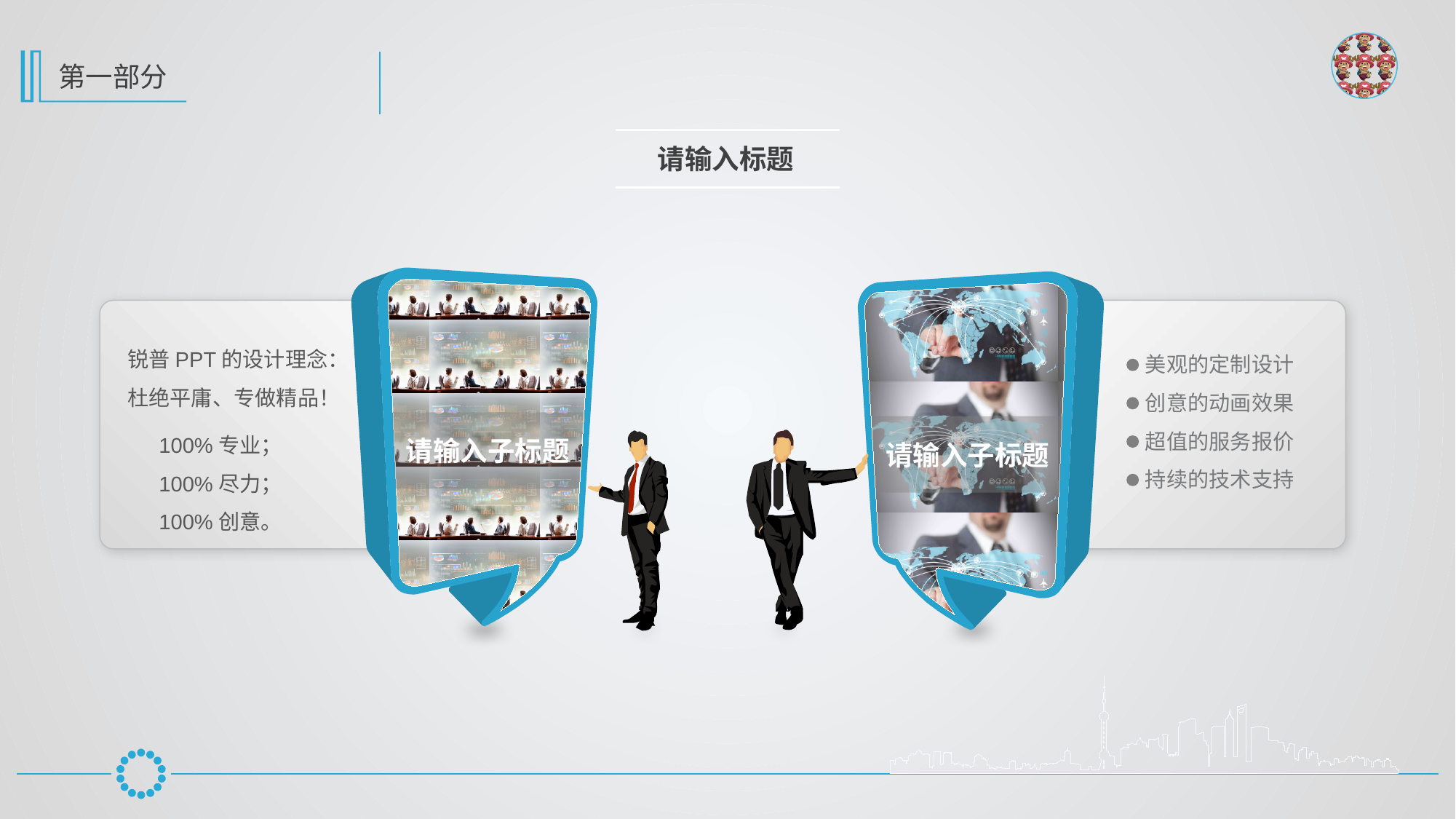

请输入标题

请输入子标题

请输入子标题

锐普PPT的设计理念：
杜绝平庸、专做精品！
美观的定制设计

创意的动画效果

100%专业；100%尽力；100%创意。
超值的服务报价

持续的技术支持

8